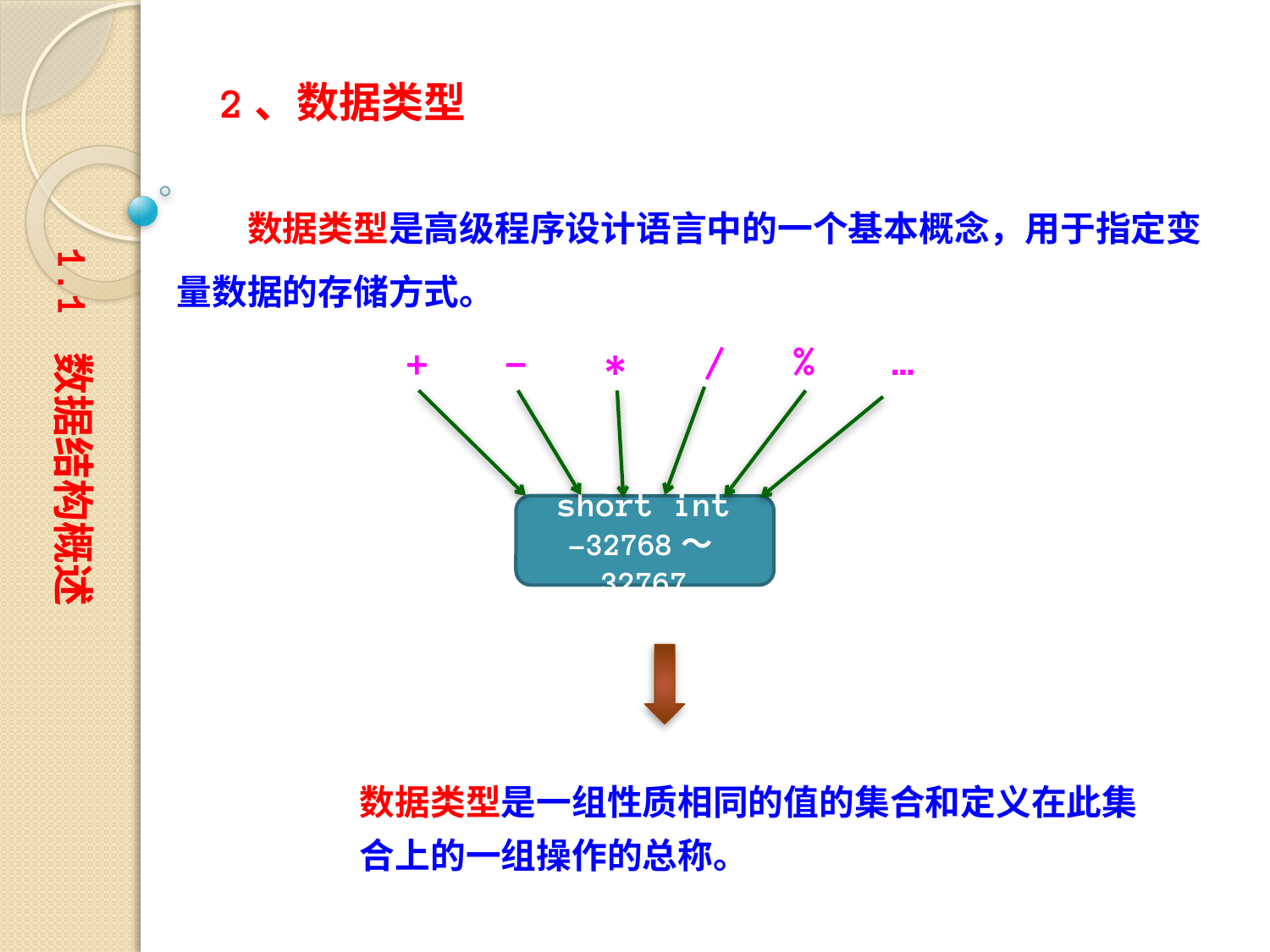

2、数据类型
　　数据类型是高级程序设计语言中的一个基本概念，用于指定变量数据的存储方式。
1.1 数据结构概述
+
-
*
/
%
…
short int
-32768～32767

数据类型是一组性质相同的值的集合和定义在此集合上的一组操作的总称。